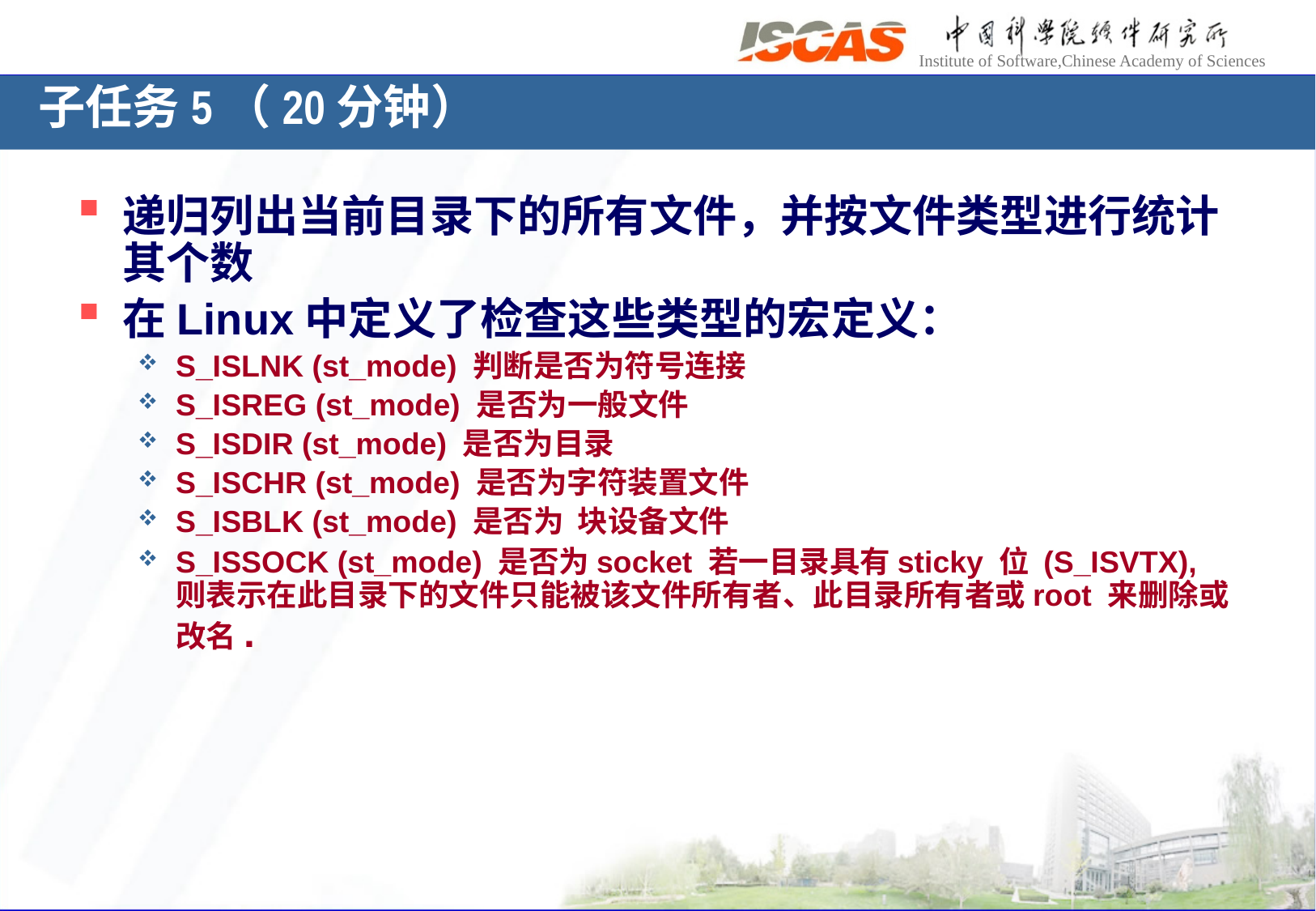

# 子任务5（20分钟）
递归列出当前目录下的所有文件，并按文件类型进行统计其个数
在Linux中定义了检查这些类型的宏定义：
S_ISLNK (st_mode) 判断是否为符号连接
S_ISREG (st_mode) 是否为一般文件
S_ISDIR (st_mode) 是否为目录
S_ISCHR (st_mode) 是否为字符装置文件
S_ISBLK (st_mode) 是否为  块设备文件
S_ISSOCK (st_mode) 是否为socket 若一目录具有sticky 位 (S_ISVTX), 则表示在此目录下的文件只能被该文件所有者、此目录所有者或root 来删除或改名.